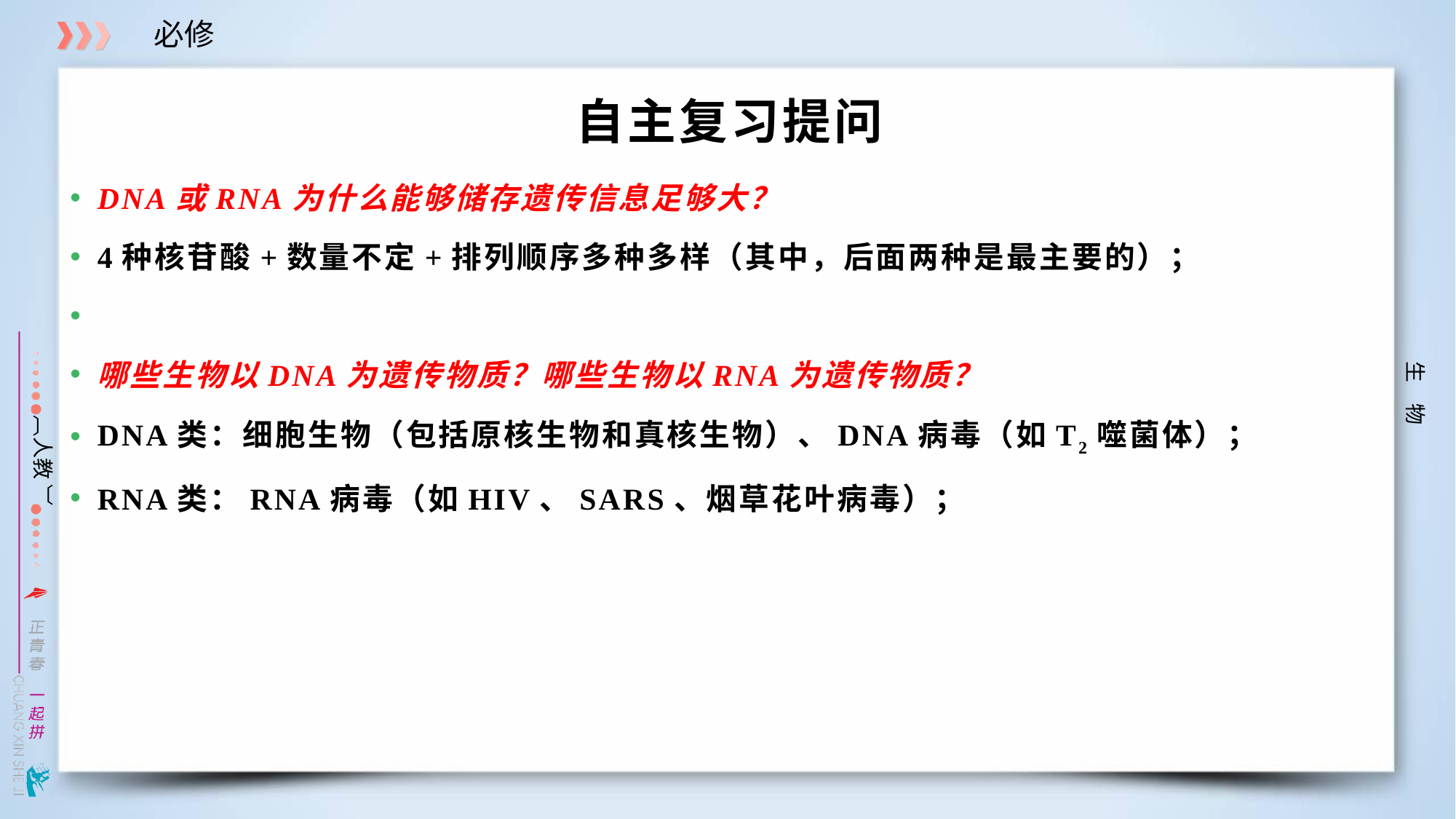

# 自主复习提问
DNA或RNA为什么能够储存遗传信息足够大？
4种核苷酸+数量不定+排列顺序多种多样（其中，后面两种是最主要的）；

哪些生物以DNA为遗传物质？哪些生物以RNA为遗传物质？
DNA类：细胞生物（包括原核生物和真核生物）、DNA病毒（如T2噬菌体）；
RNA类：RNA病毒（如HIV、SARS、烟草花叶病毒）；